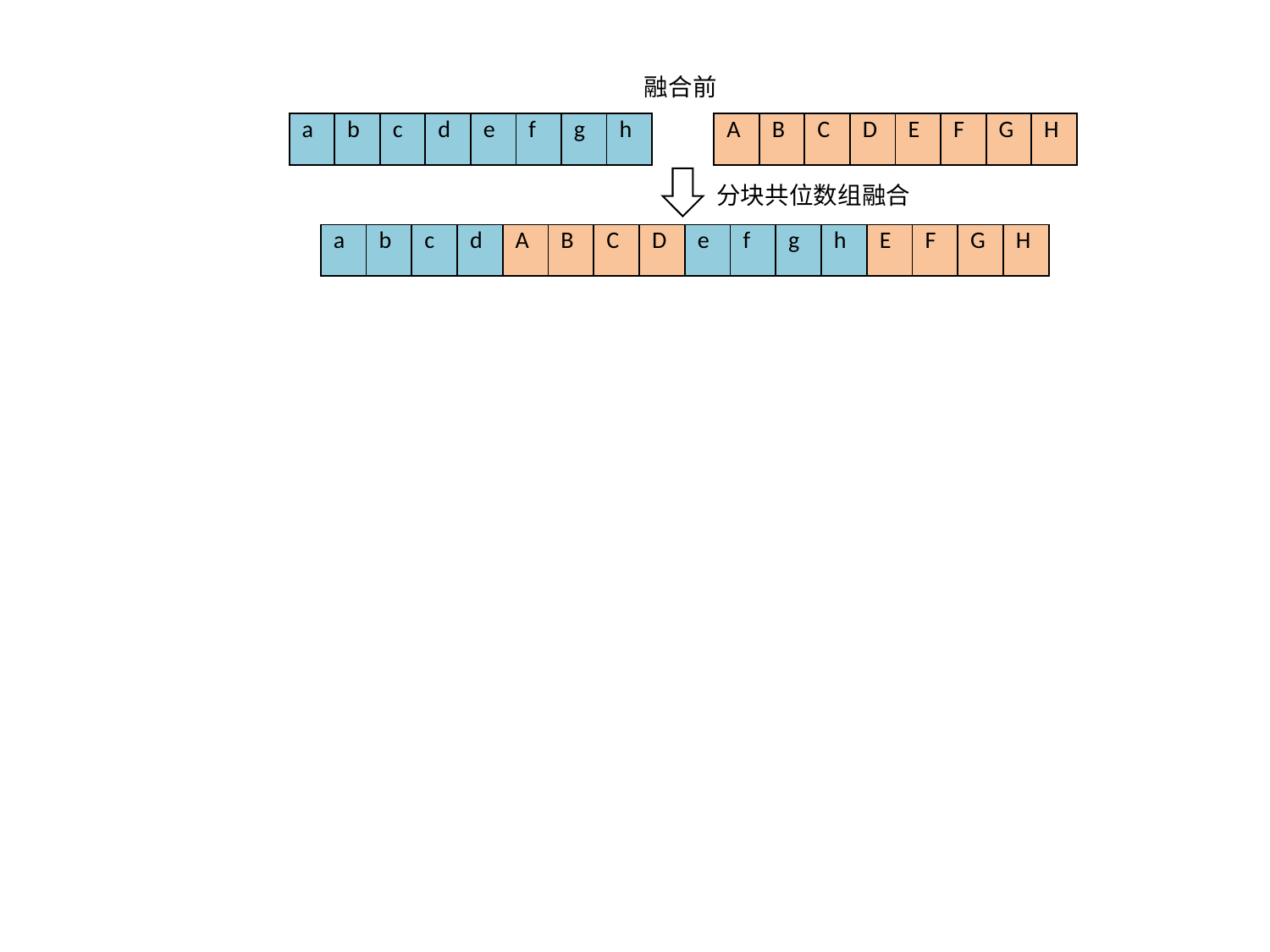

融合前
| a | b | c | d | e | f | g | h |
| --- | --- | --- | --- | --- | --- | --- | --- |
| A | B | C | D | E | F | G | H |
| --- | --- | --- | --- | --- | --- | --- | --- |

分块共位数组融合
| a | b | c | d | A | B | C | D | e | f | g | h | E | F | G | H |
| --- | --- | --- | --- | --- | --- | --- | --- | --- | --- | --- | --- | --- | --- | --- | --- |